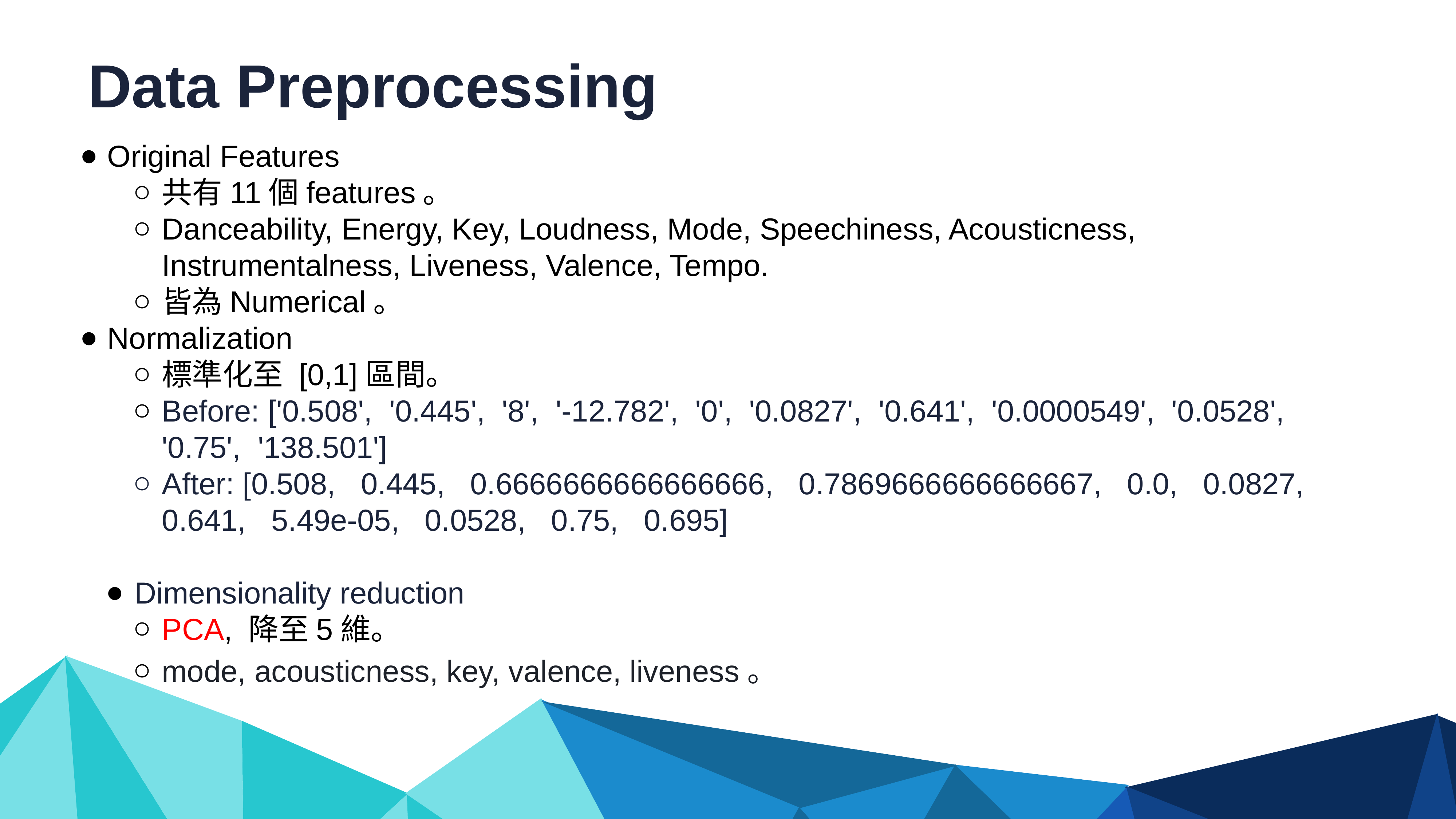

Data Preprocessing
Original Features
共有11個features。
Danceability, Energy, Key, Loudness, Mode, Speechiness, Acousticness, Instrumentalness, Liveness, Valence, Tempo.
皆為Numerical。
Normalization
標準化至 [0,1]區間。
Before: ['0.508',  '0.445',  '8',  '-12.782',  '0',  '0.0827',  '0.641',  '0.0000549',  '0.0528',  '0.75',  '138.501']
After: [0.508,   0.445,   0.6666666666666666,   0.7869666666666667,   0.0,   0.0827,   0.641,   5.49e-05,   0.0528,   0.75,   0.695]

Dimensionality reduction
PCA, 降至5維。
mode, acousticness, key, valence, liveness。